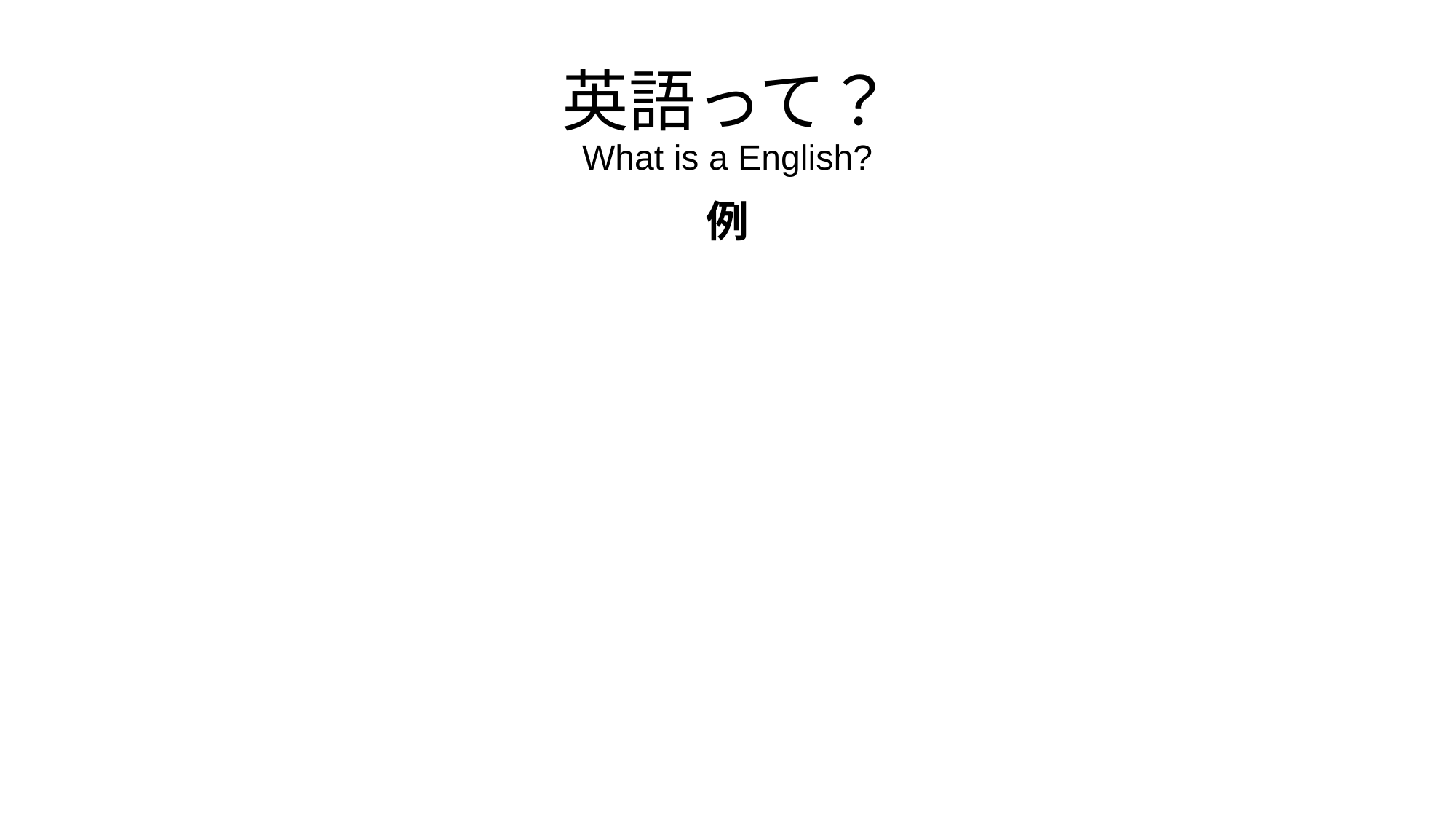

# 英語って？ What is a English?
例